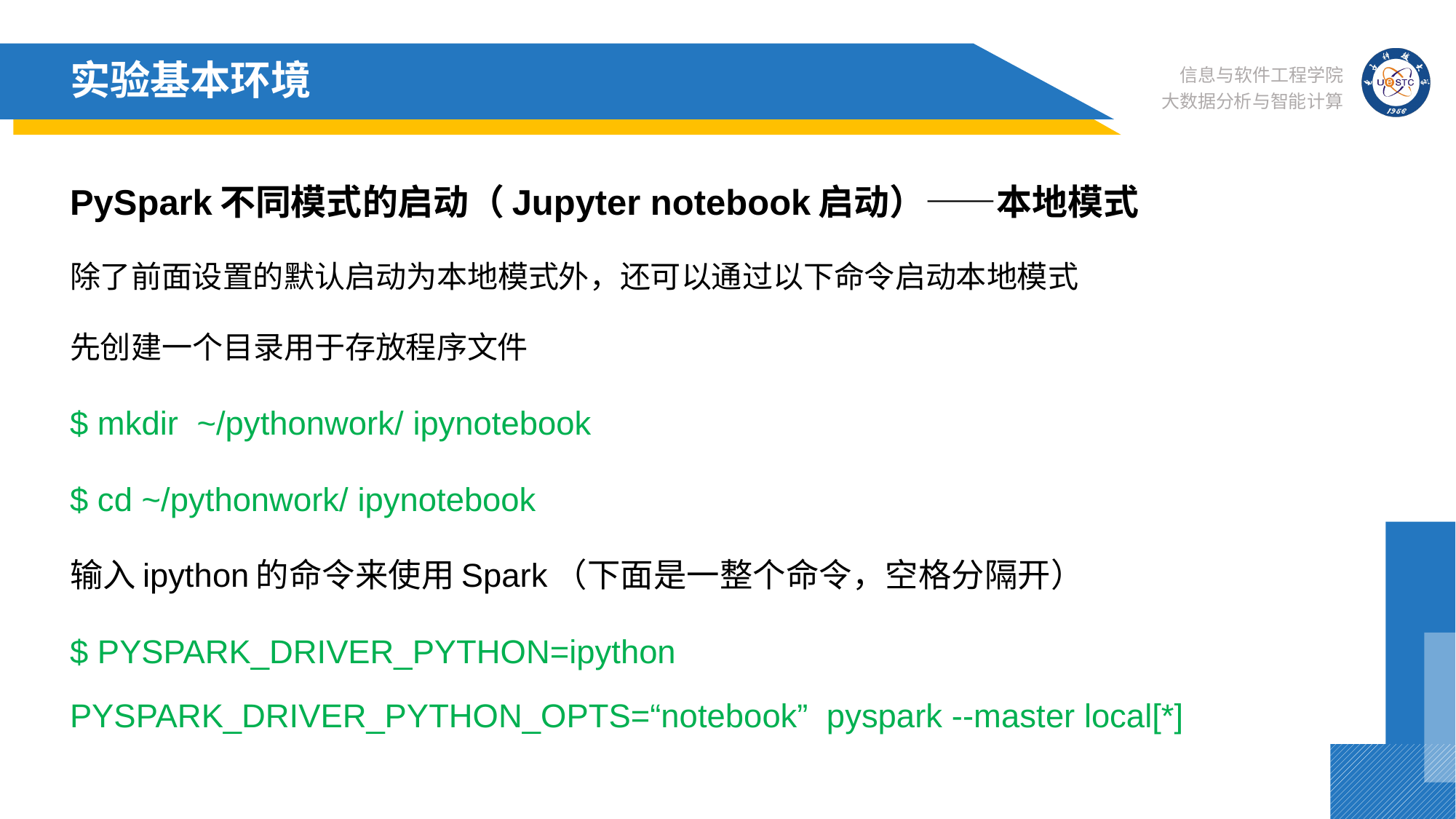

# 实验基本环境
PySpark不同模式的启动（Jupyter notebook启动）——本地模式
除了前面设置的默认启动为本地模式外，还可以通过以下命令启动本地模式
先创建一个目录用于存放程序文件
$ mkdir  ~/pythonwork/ ipynotebook
$ cd ~/pythonwork/ ipynotebook
输入ipython的命令来使用Spark（下面是一整个命令，空格分隔开）
$ PYSPARK_DRIVER_PYTHON=ipython PYSPARK_DRIVER_PYTHON_OPTS=“notebook”  pyspark --master local[*]